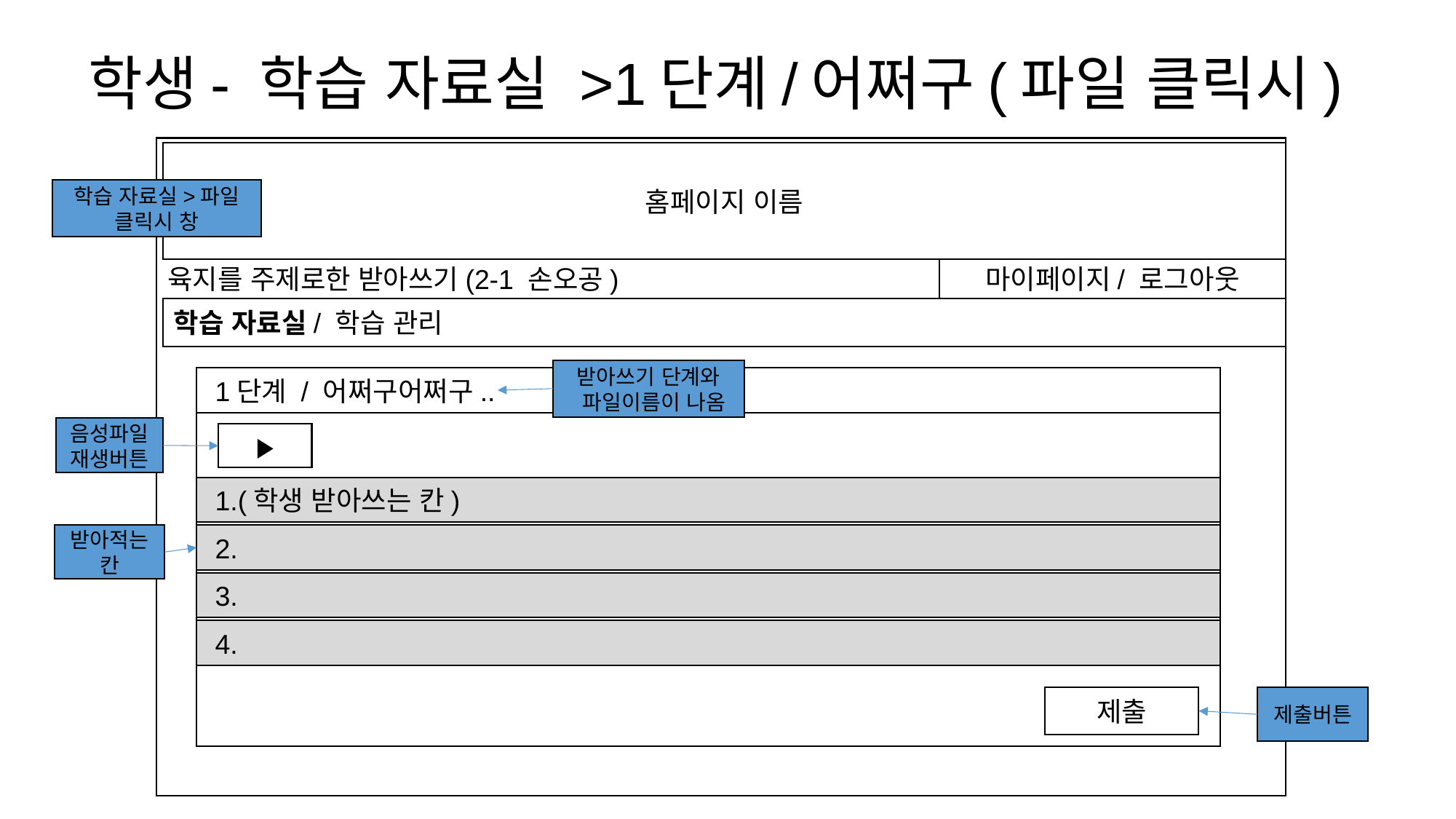

# 학생- 학습 자료실 >1단계/어쩌구(파일 클릭시)

홈페이지 이름
학습 자료실>파일
클릭시 창
육지를 주제로한 받아쓰기(2-1 손오공)
마이페이지/ 로그아웃
학습 자료실/ 학습 관리
받아쓰기 단계와
 파일이름이 나옴
 1단계 / 어쩌구어쩌구..

음성파일 재생버튼
▶
 1.(학생 받아쓰는 칸)
받아적는 칸
 2.
 3.
 4.
제출
제출버튼